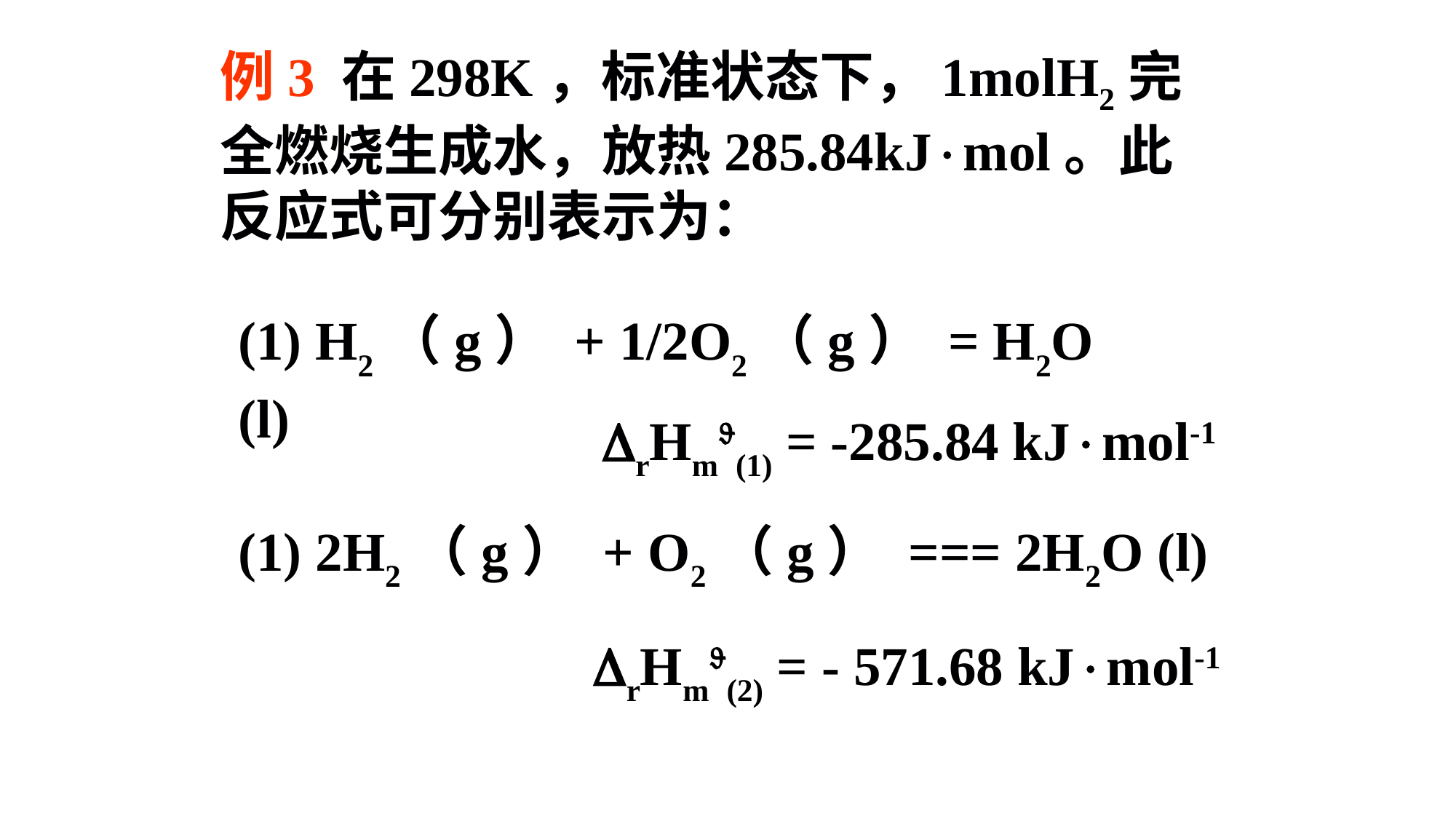

例3 在298K，标准状态下，1molH2完全燃烧生成水，放热285.84kJ⋅mol。此反应式可分别表示为：
(1) H2（g） + 1/2O2（g） = H2O (l)
ΔrHmϑ(1) = -285.84 kJ⋅mol-1
(1) 2H2（g） + O2（g） === 2H2O (l)

ΔrHmϑ(2) = - 571.68 kJ⋅mol-1
5